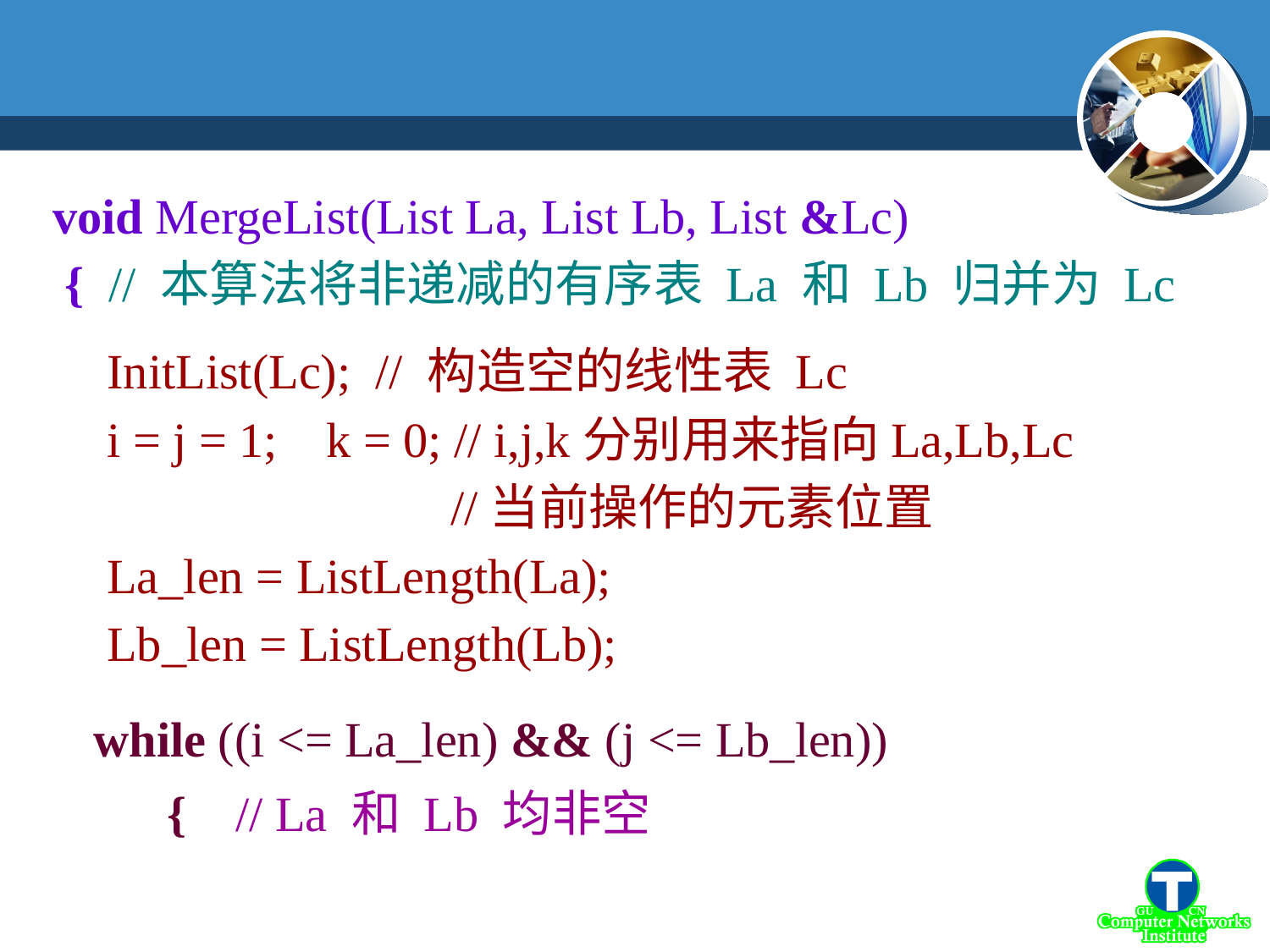

void MergeList(List La, List Lb, List &Lc)
 {  // 本算法将非递减的有序表 La 和 Lb 归并为 Lc

InitList(Lc);  // 构造空的线性表 Lc
i = j = 1;    k = 0; // i,j,k分别用来指向La,Lb,Lc
                            //当前操作的元素位置
La_len = ListLength(La);
Lb_len = ListLength(Lb);
while ((i <= La_len) && (j <= Lb_len))
      {    // La 和 Lb 均非空